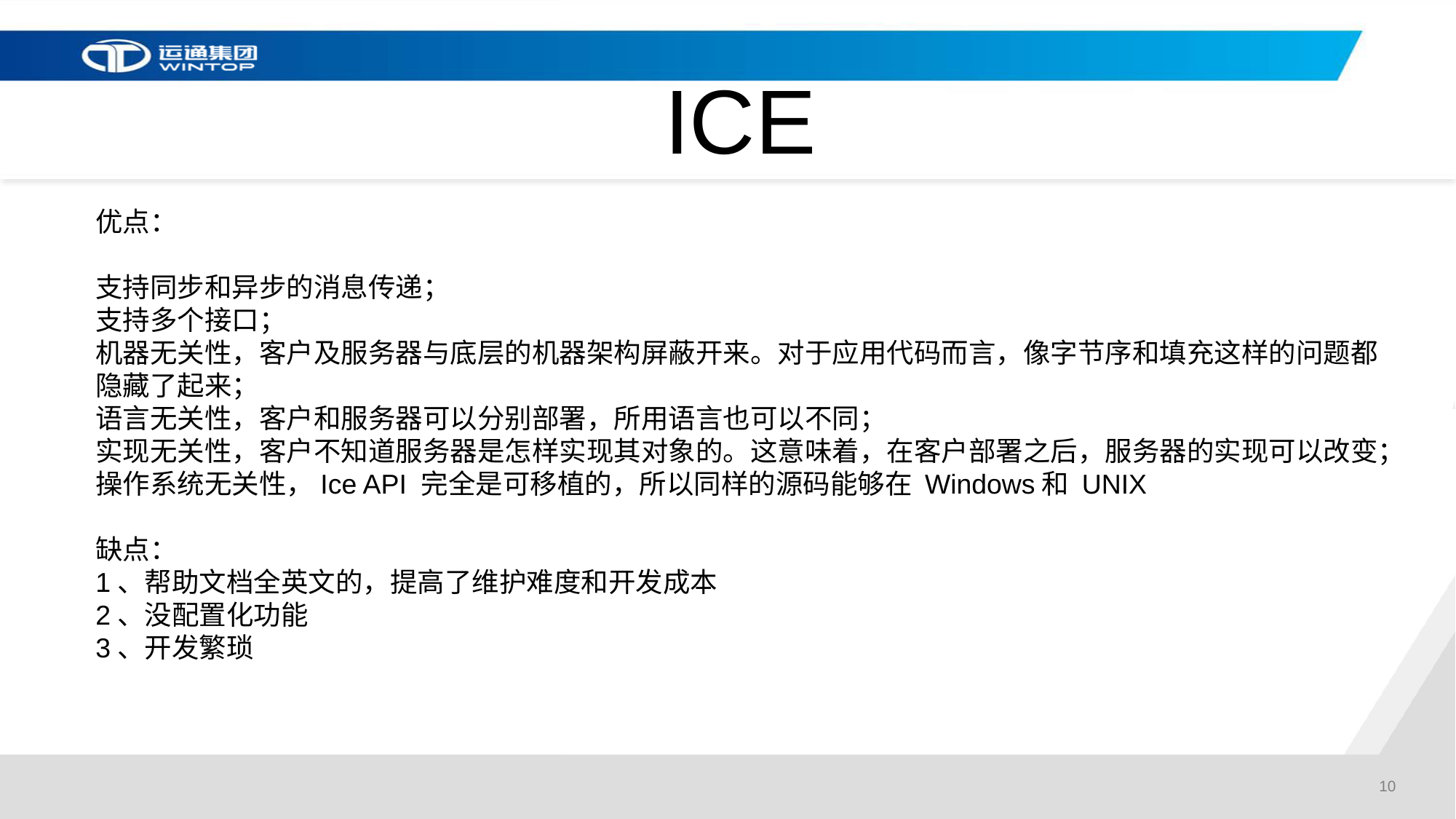

ICE

优点：

支持同步和异步的消息传递；
支持多个接口；
机器无关性，客户及服务器与底层的机器架构屏蔽开来。对于应用代码而言，像字节序和填充这样的问题都隐藏了起来；
语言无关性，客户和服务器可以分别部署，所用语言也可以不同；
实现无关性，客户不知道服务器是怎样实现其对象的。这意味着，在客户部署之后，服务器的实现可以改变；
操作系统无关性，Ice API 完全是可移植的，所以同样的源码能够在 Windows和 UNIX

缺点：
1、帮助文档全英文的，提高了维护难度和开发成本
2、没配置化功能
3、开发繁琐

#